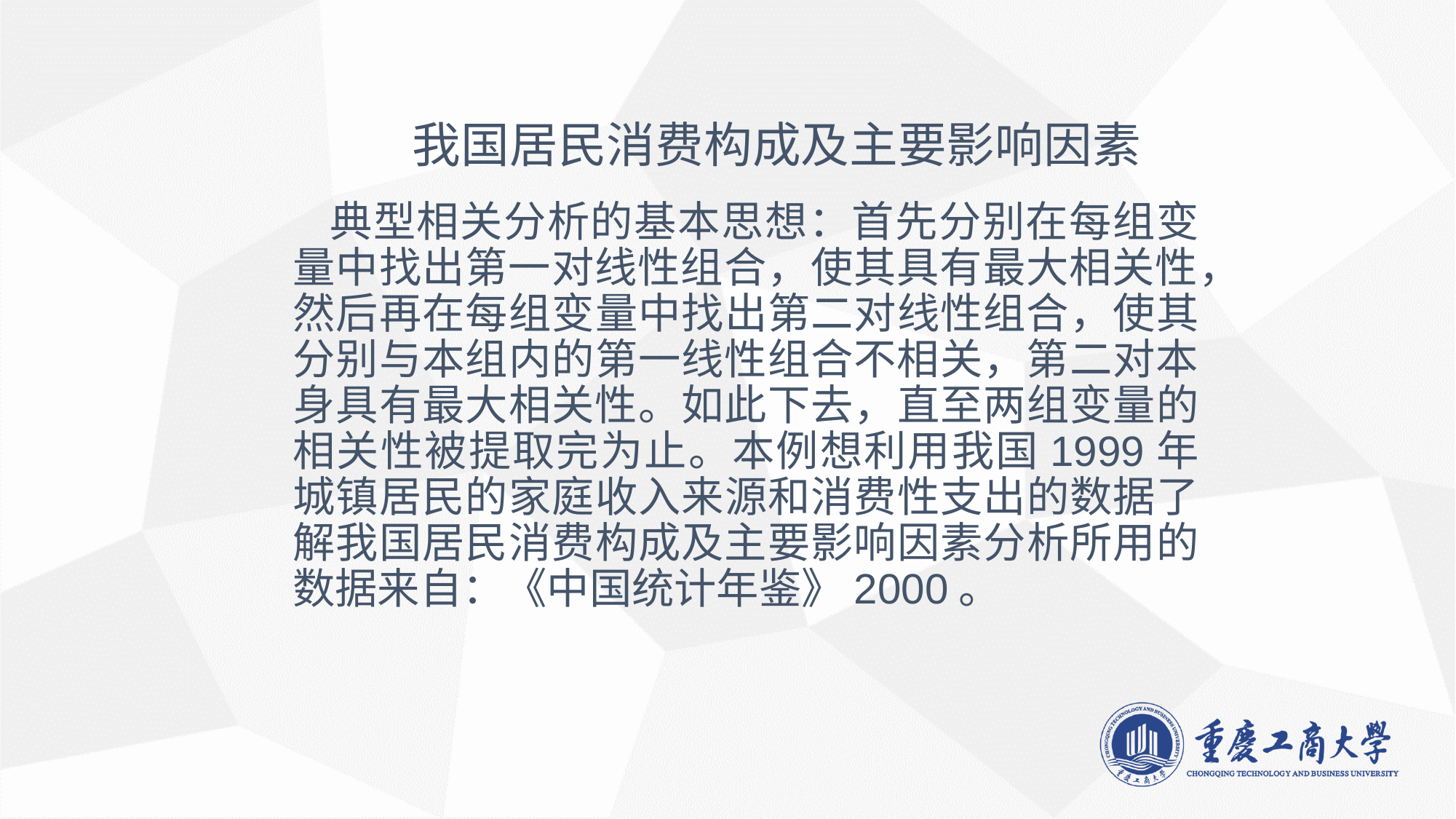

我国居民消费构成及主要影响因素
     典型相关分析的基本思想：首先分别在每组变量中找出第一对线性组合，使其具有最大相关性，然后再在每组变量中找出第二对线性组合，使其分别与本组内的第一线性组合不相关，第二对本身具有最大相关性。如此下去，直至两组变量的相关性被提取完为止。本例想利用我国1999年城镇居民的家庭收入来源和消费性支出的数据了解我国居民消费构成及主要影响因素分析所用的数据来自：《中国统计年鉴》2000。